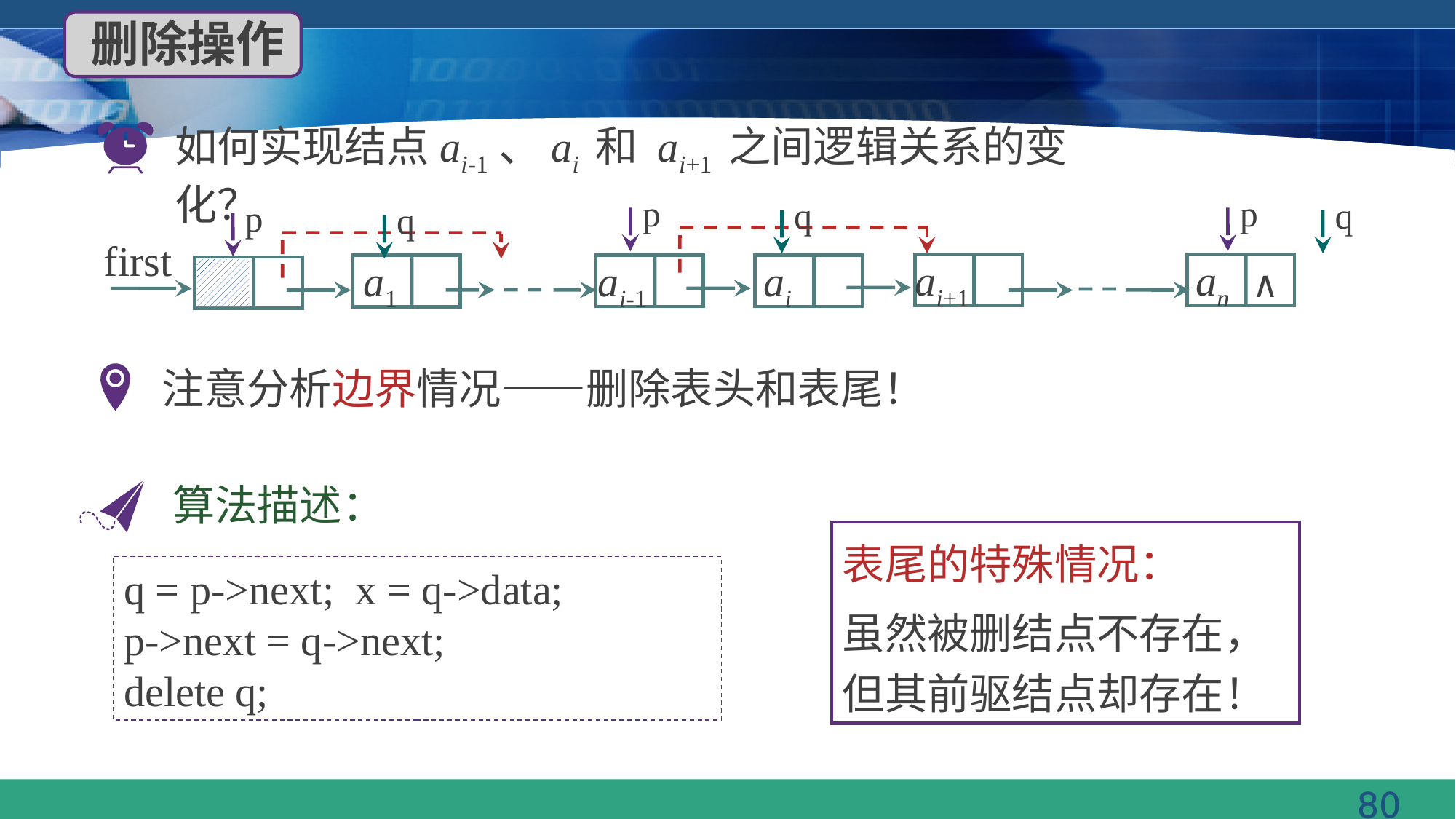

删除操作

如何实现结点ai-1、ai 和 ai+1 之间逻辑关系的变化？

p

p

q

q

p

q

first
ai+1

an

ai-1

ai

a1

∧

注意分析边界情况——删除表头和表尾！

算法描述：

表尾的特殊情况：
虽然被删结点不存在，但其前驱结点却存在！
q = p->next;  x = q->data;
p->next = q->next;
delete q;